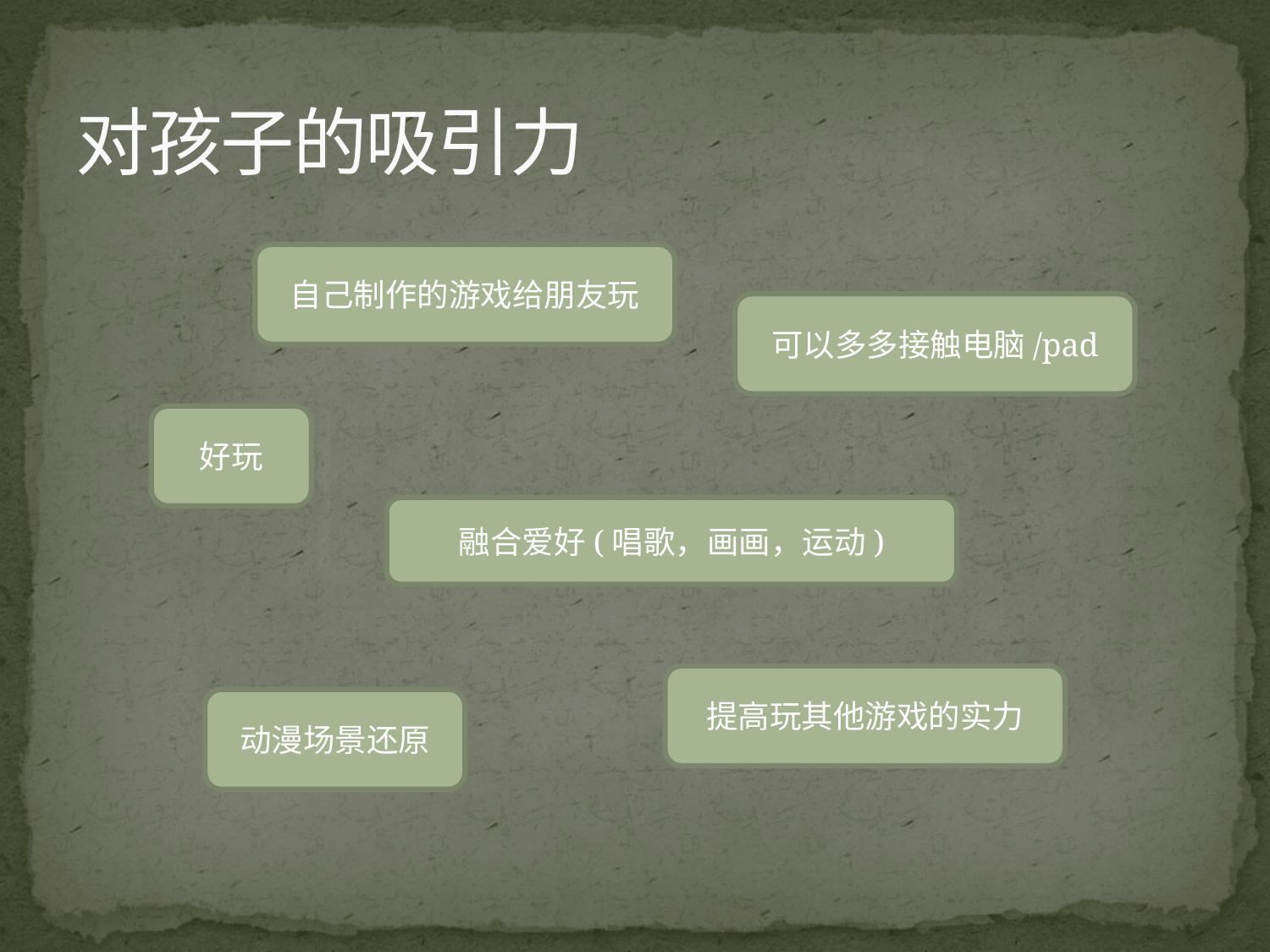

# 对孩子的吸引力
自己制作的游戏给朋友玩
可以多多接触电脑/pad
好玩
融合爱好(唱歌，画画，运动)

提高玩其他游戏的实力
动漫场景还原